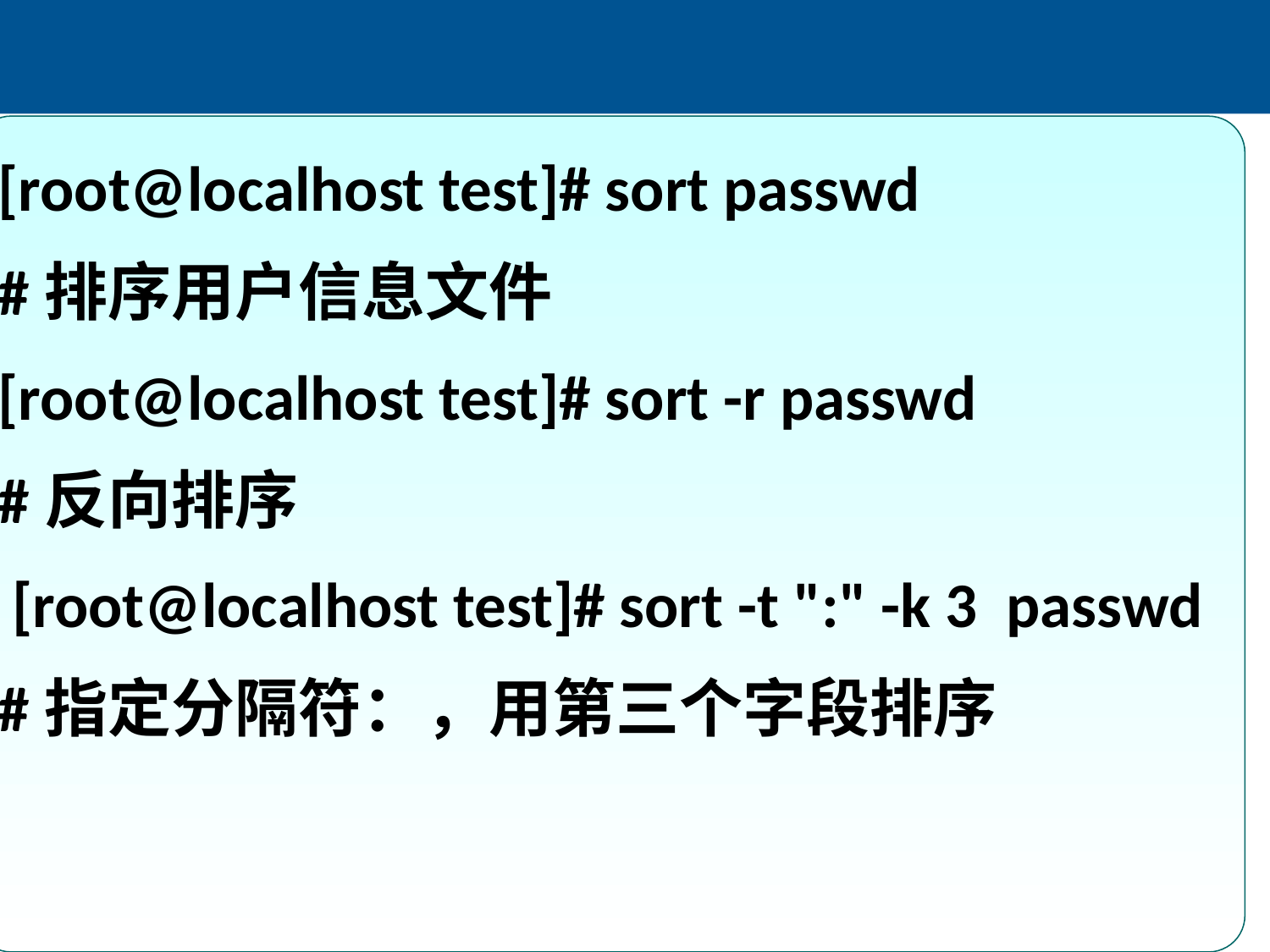

#
[root@localhost test]# sort passwd
#排序用户信息文件
[root@localhost test]# sort -r passwd
#反向排序
 [root@localhost test]# sort -t ":" -k 3  passwd
#指定分隔符：，用第三个字段排序